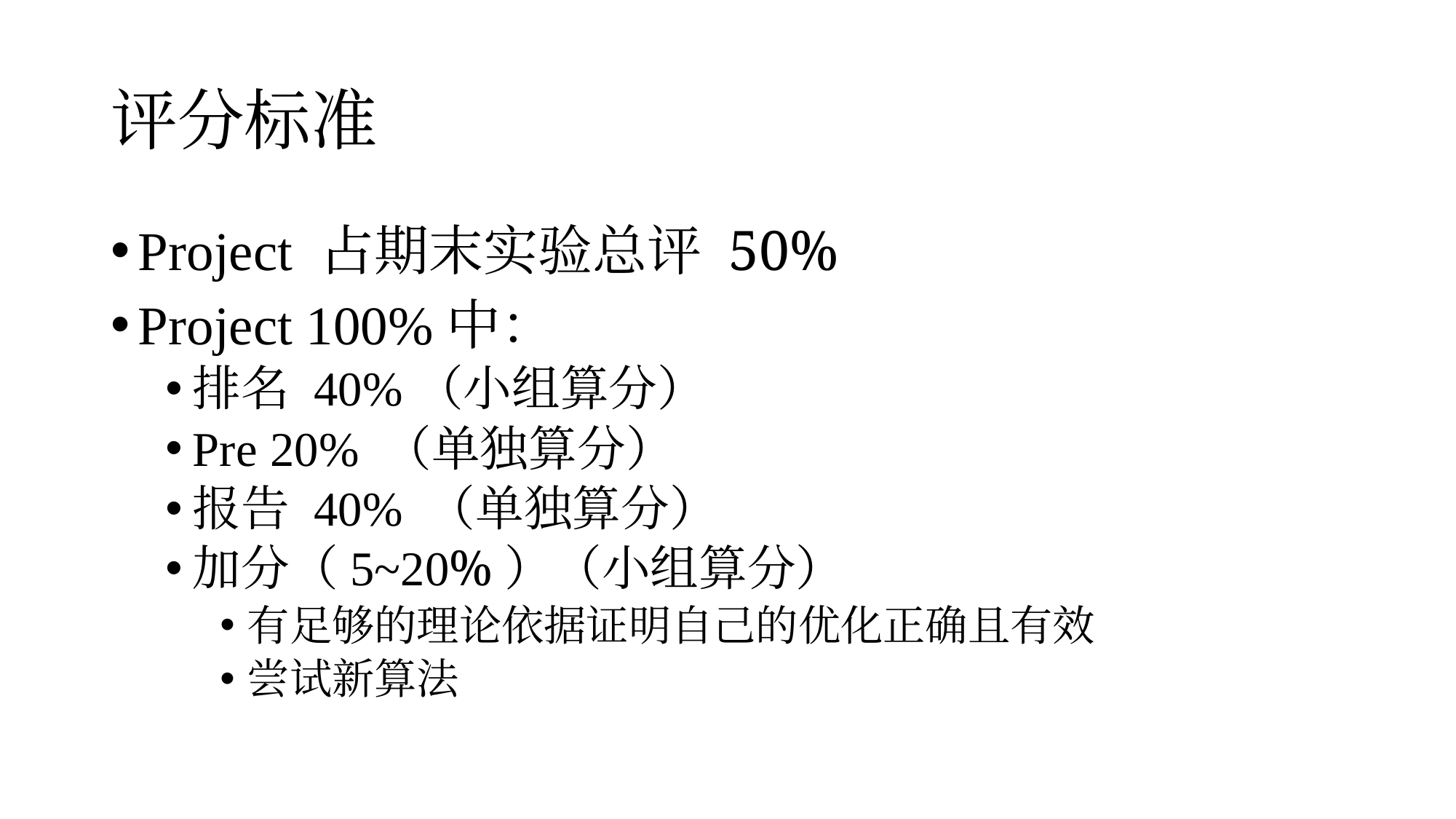

# 评分标准
Project 占期末实验总评 50%
Project 100%中：
排名 40%（小组算分）
Pre 20% （单独算分）
报告 40% （单独算分）
加分（5~20%）（小组算分）
有足够的理论依据证明自己的优化正确且有效
尝试新算法